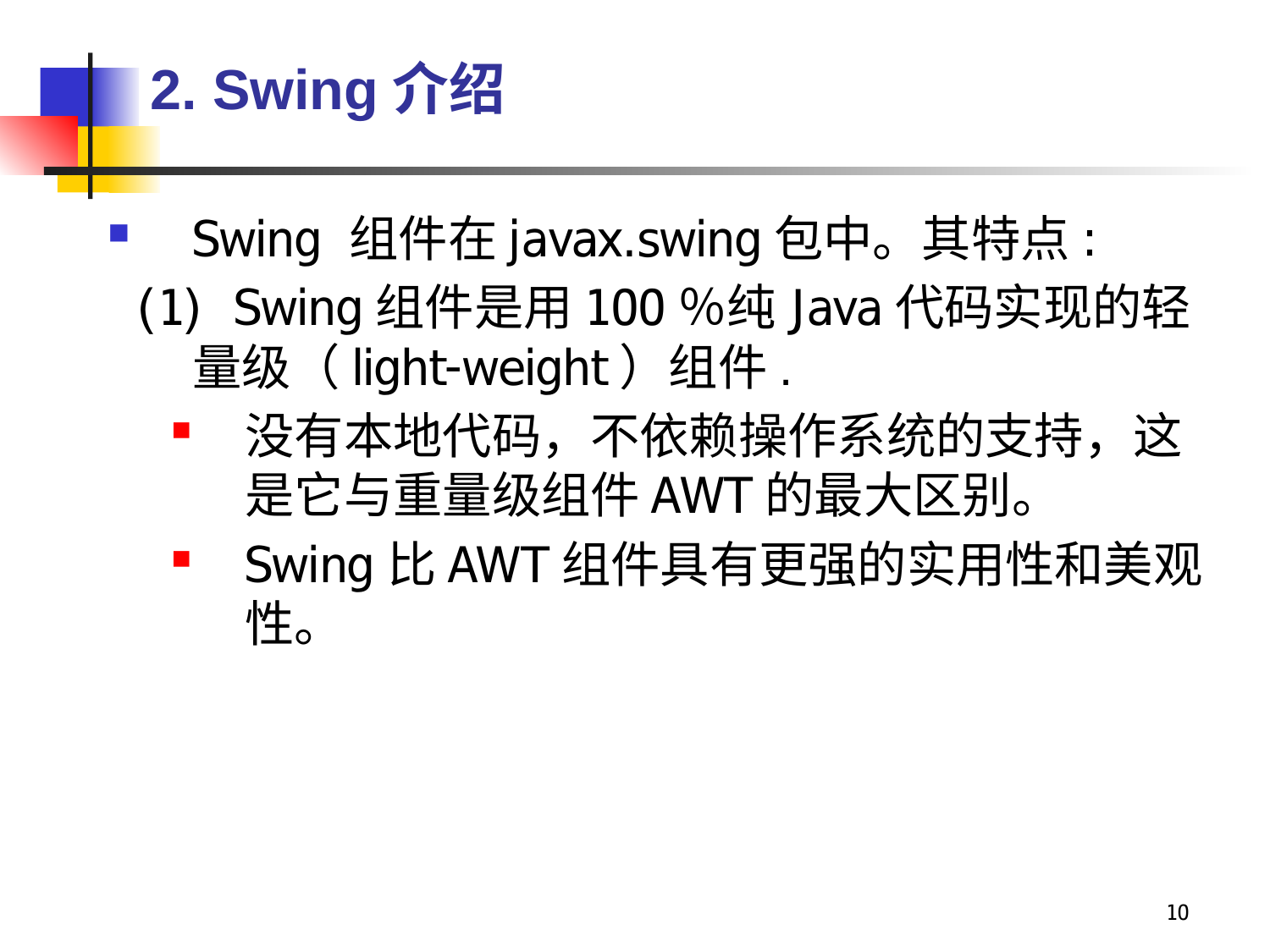

# 2. Swing介绍
Swing 组件在javax.swing包中。其特点:
  (1)  Swing组件是用100％纯Java代码实现的轻量级（light-weight）组件.
没有本地代码，不依赖操作系统的支持，这是它与重量级组件AWT的最大区别。
Swing比AWT组件具有更强的实用性和美观性。